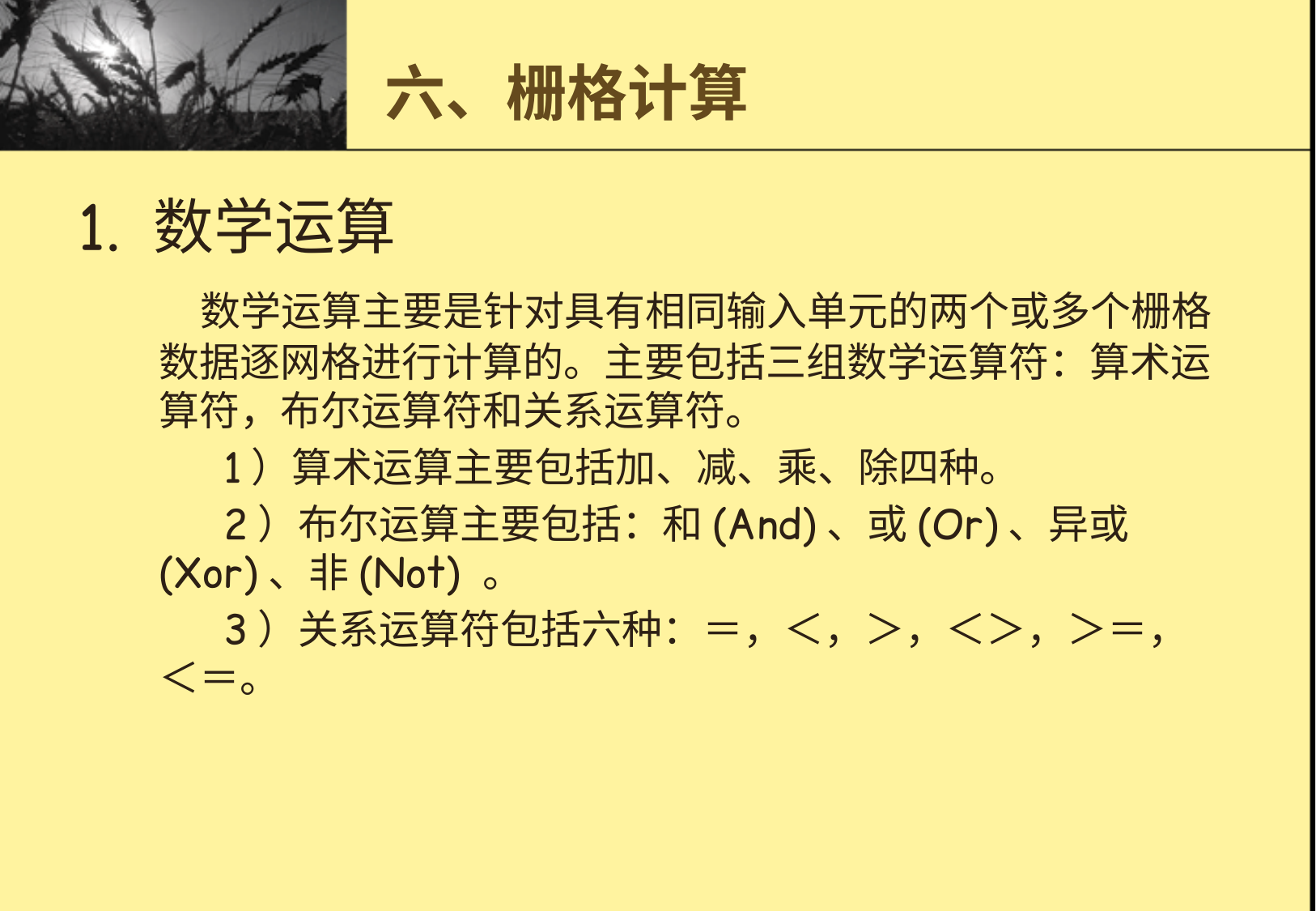

# 六、栅格计算
1. 数学运算
         数学运算主要是针对具有相同输入单元的两个或多个栅格数据逐网格进行计算的。主要包括三组数学运算符：算术运算符，布尔运算符和关系运算符。
            1）算术运算主要包括加、减、乘、除四种。
            2）布尔运算主要包括：和(And)、或(Or)、异或(Xor)、非(Not) 。
            3）关系运算符包括六种：＝，＜，＞，＜＞，＞＝，＜＝。